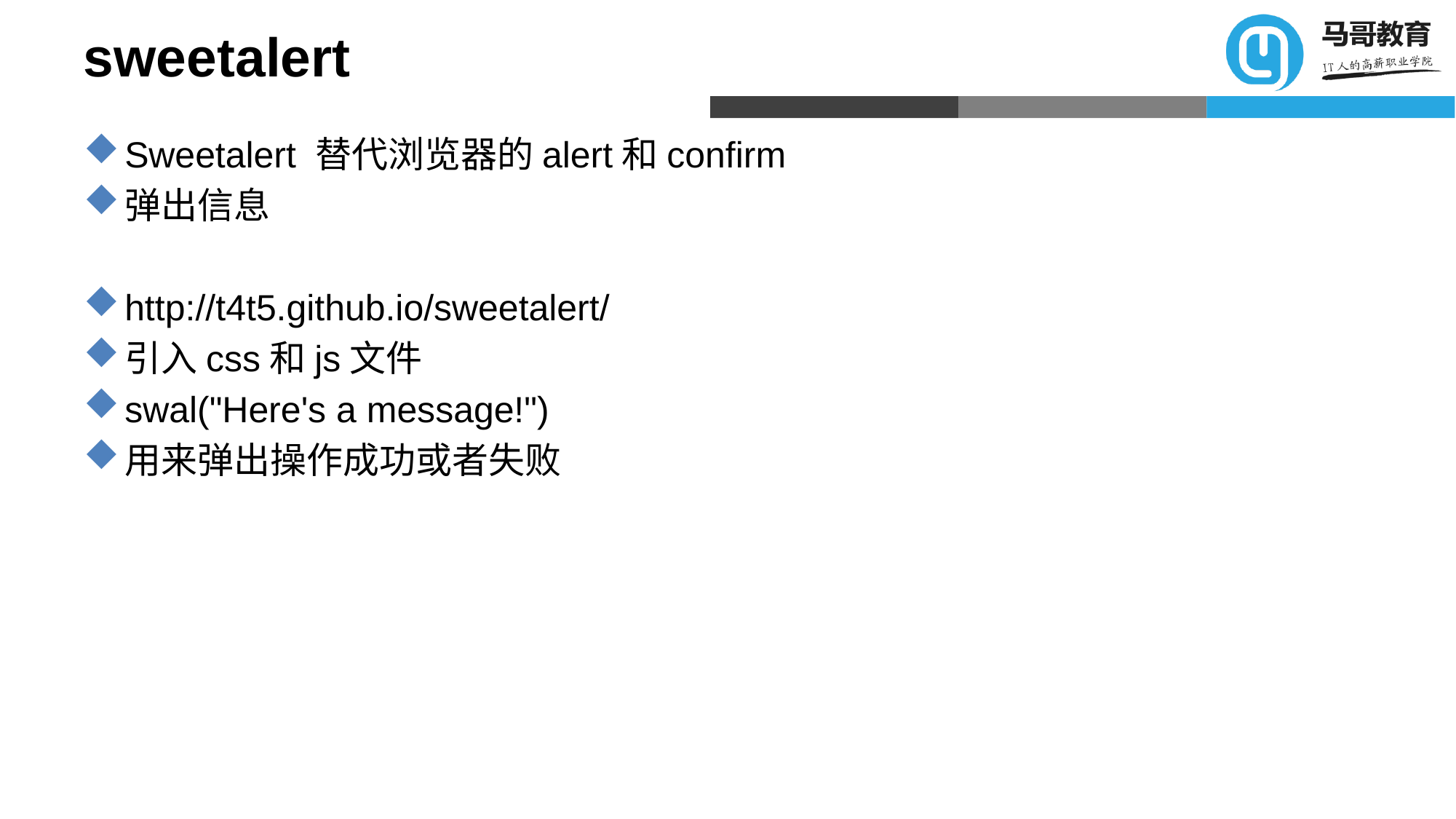

# sweetalert
Sweetalert 替代浏览器的alert和confirm
弹出信息

http://t4t5.github.io/sweetalert/
引入css和js文件
swal("Here's a message!")
用来弹出操作成功或者失败